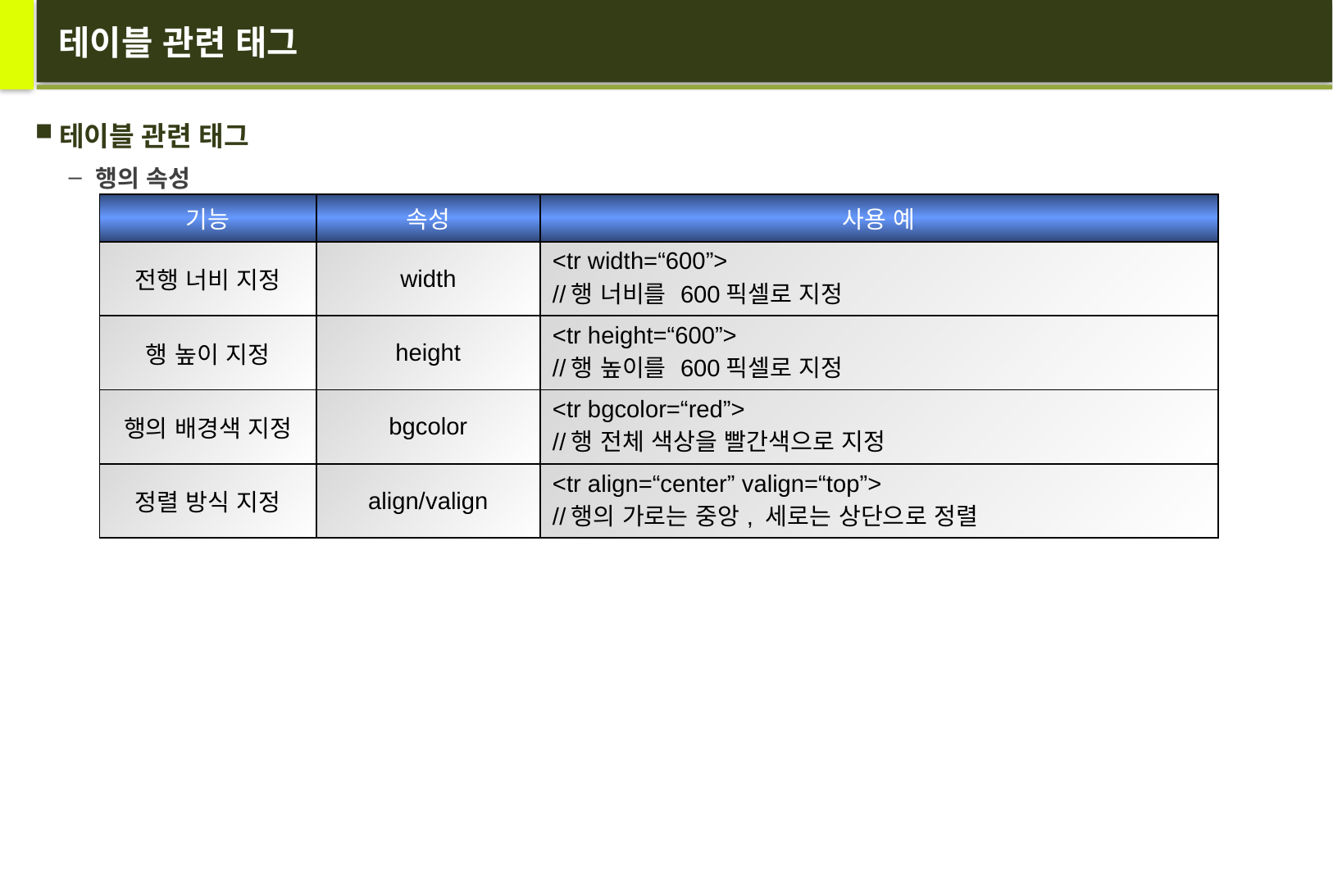

# 테이블 관련 태그
테이블 관련 태그
행의 속성
| 기능 | 속성 | 사용 예 |
| --- | --- | --- |
| 전행 너비 지정 | width | <tr width=“600”> //행 너비를 600픽셀로 지정 |
| 행 높이 지정 | height | <tr height=“600”> //행 높이를 600픽셀로 지정 |
| 행의 배경색 지정 | bgcolor | <tr bgcolor=“red”> //행 전체 색상을 빨간색으로 지정 |
| 정렬 방식 지정 | align/valign | <tr align=“center” valign=“top”> //행의 가로는 중앙, 세로는 상단으로 정렬 |